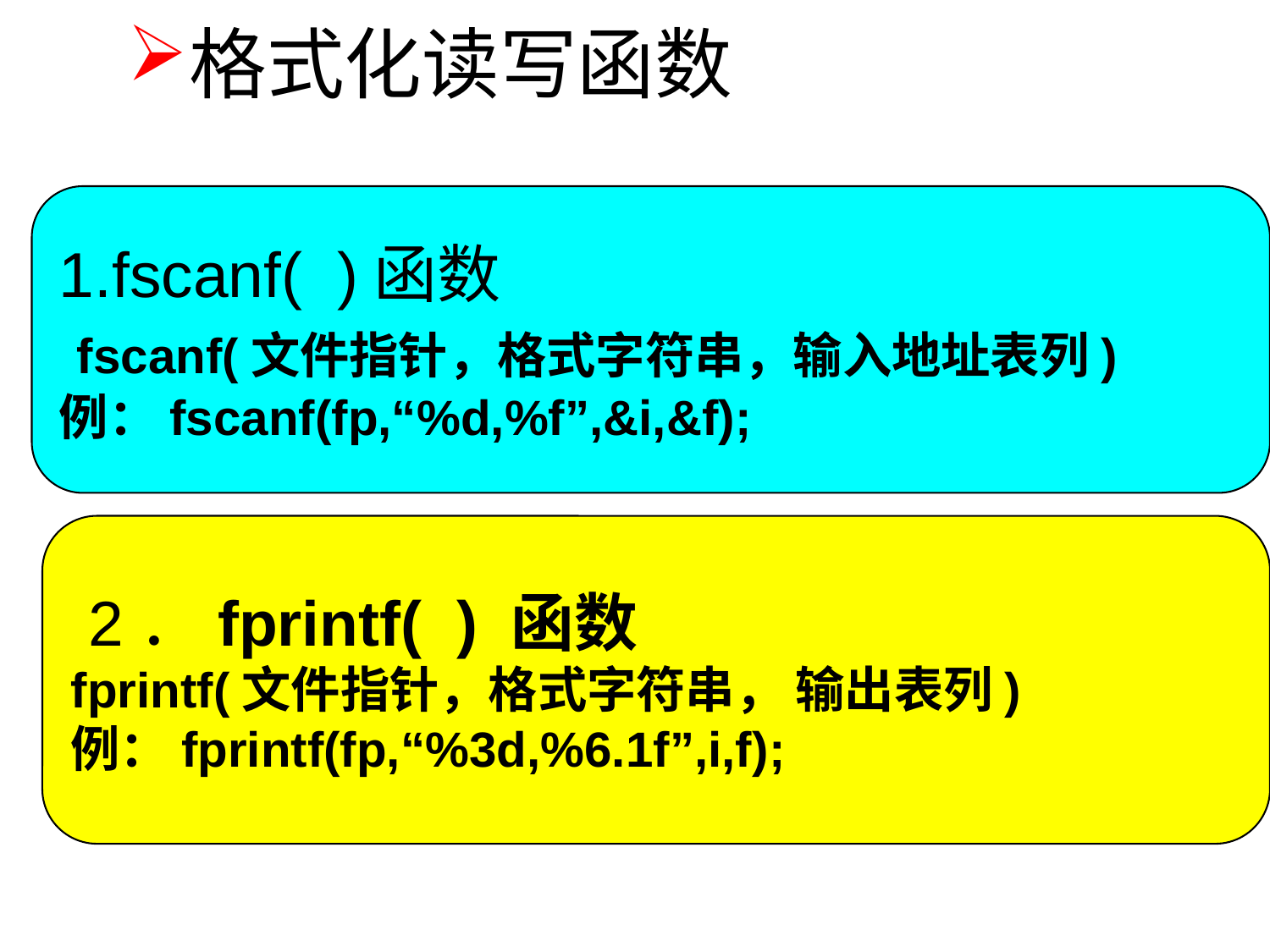

# 格式化读写函数
1.fscanf(  )函数
 fscanf(文件指针，格式字符串，输入地址表列)
例：fscanf(fp,“%d,%f”,&i,&f);
 2．fprintf(  ) 函数
fprintf(文件指针，格式字符串， 输出表列)
例：fprintf(fp,“%3d,%6.1f”,i,f);